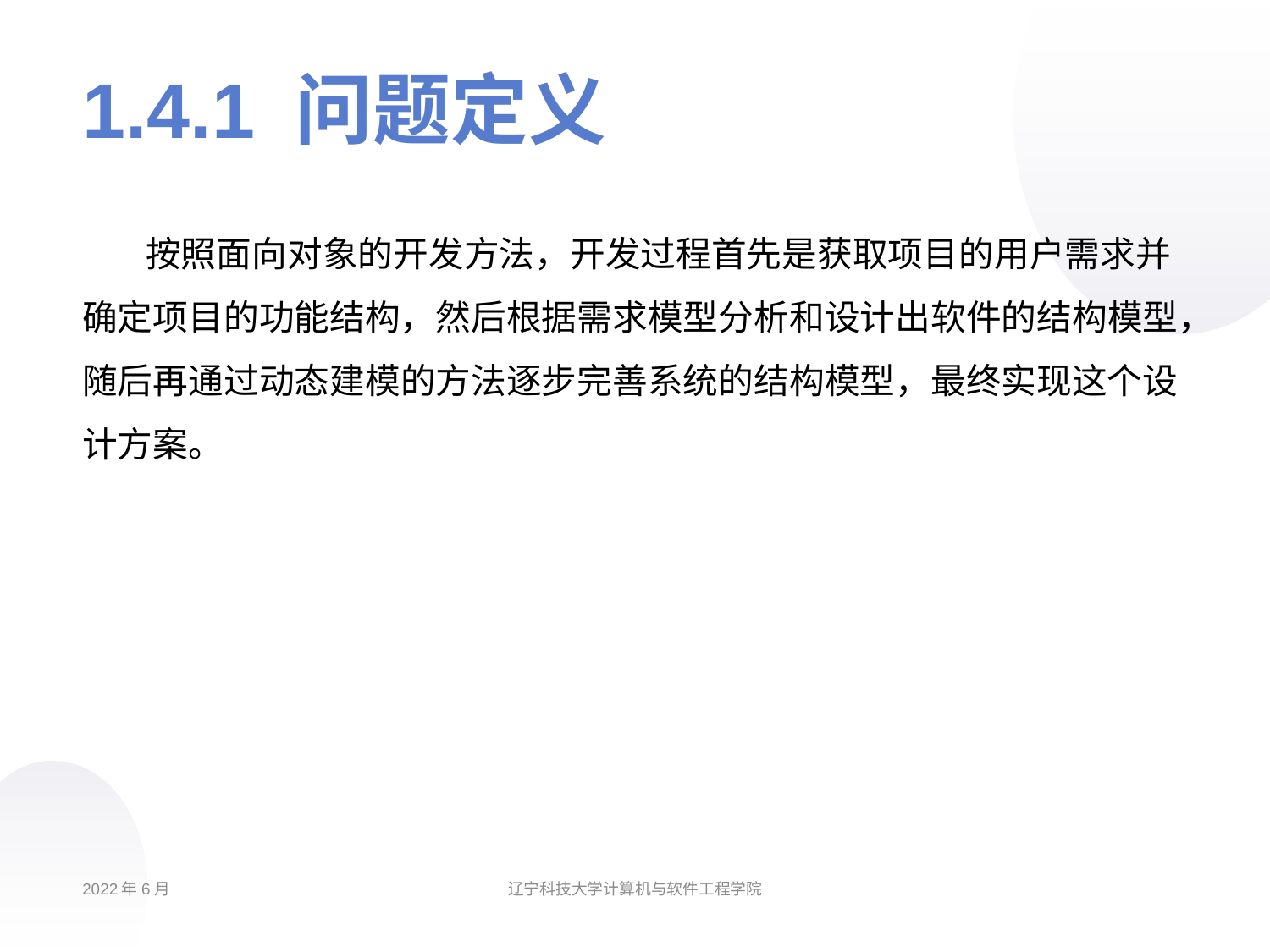

# 1.4.1 问题定义
按照面向对象的开发方法，开发过程首先是获取项目的用户需求并确定项目的功能结构，然后根据需求模型分析和设计出软件的结构模型，随后再通过动态建模的方法逐步完善系统的结构模型，最终实现这个设计方案。

2022年6月
辽宁科技大学计算机与软件工程学院
175